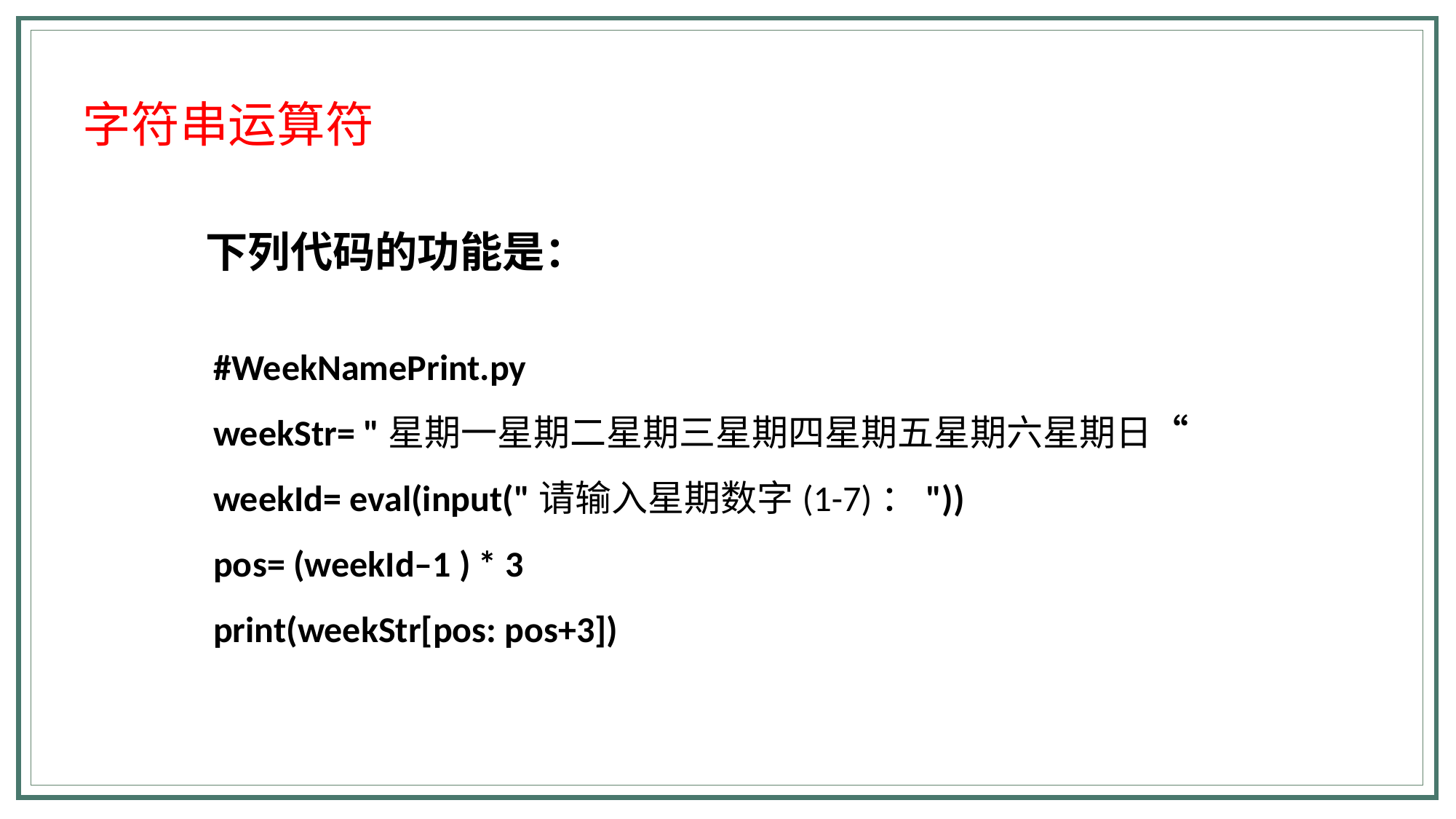

字符串运算符

下列代码的功能是：
#WeekNamePrint.py
weekStr= "星期一星期二星期三星期四星期五星期六星期日“
weekId= eval(input("请输入星期数字(1-7)："))
pos= (weekId–1 ) * 3
print(weekStr[pos: pos+3])